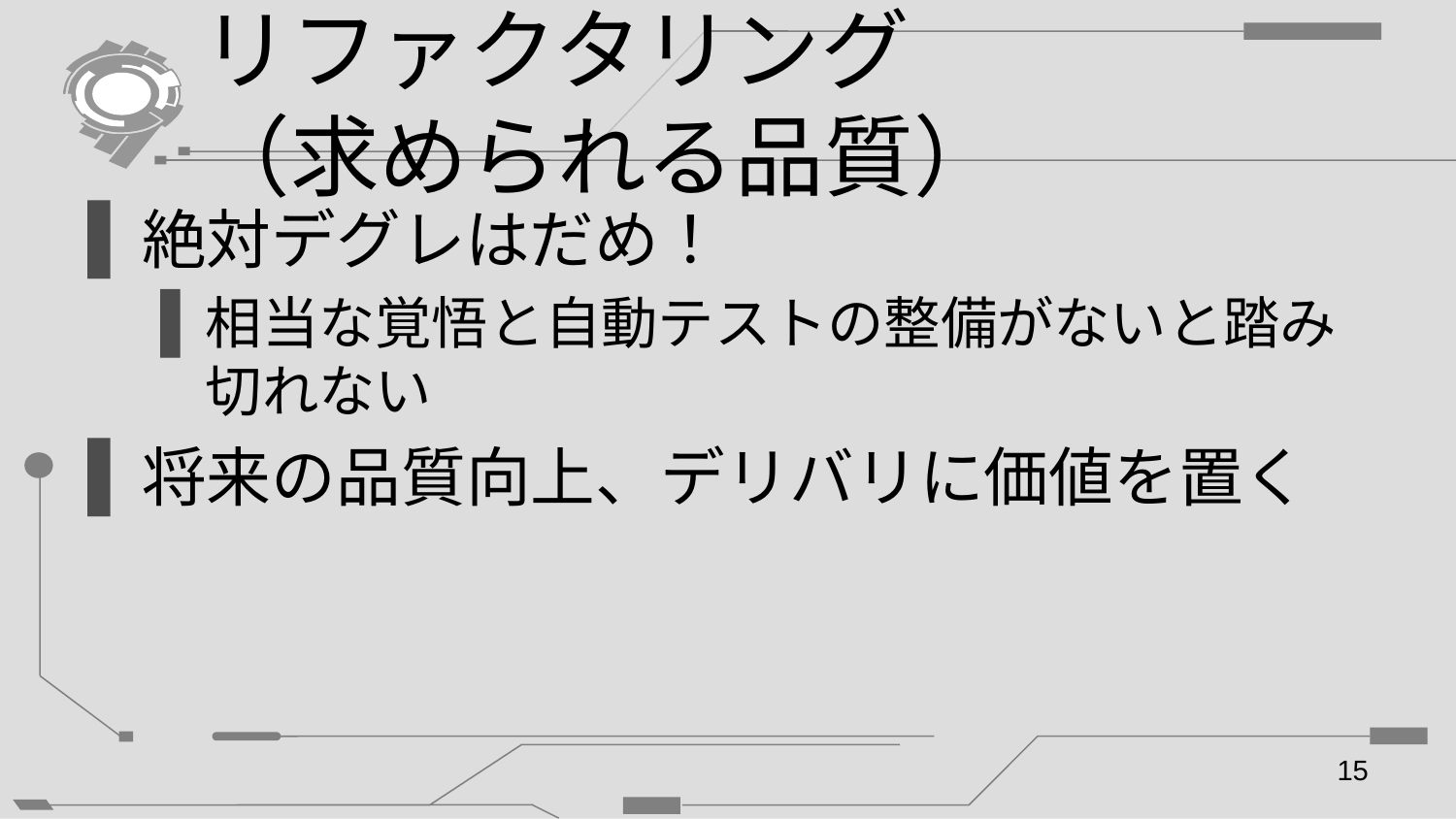

# リファクタリング （求められる品質）
絶対デグレはだめ！
相当な覚悟と自動テストの整備がないと踏み切れない
将来の品質向上、デリバリに価値を置く
15